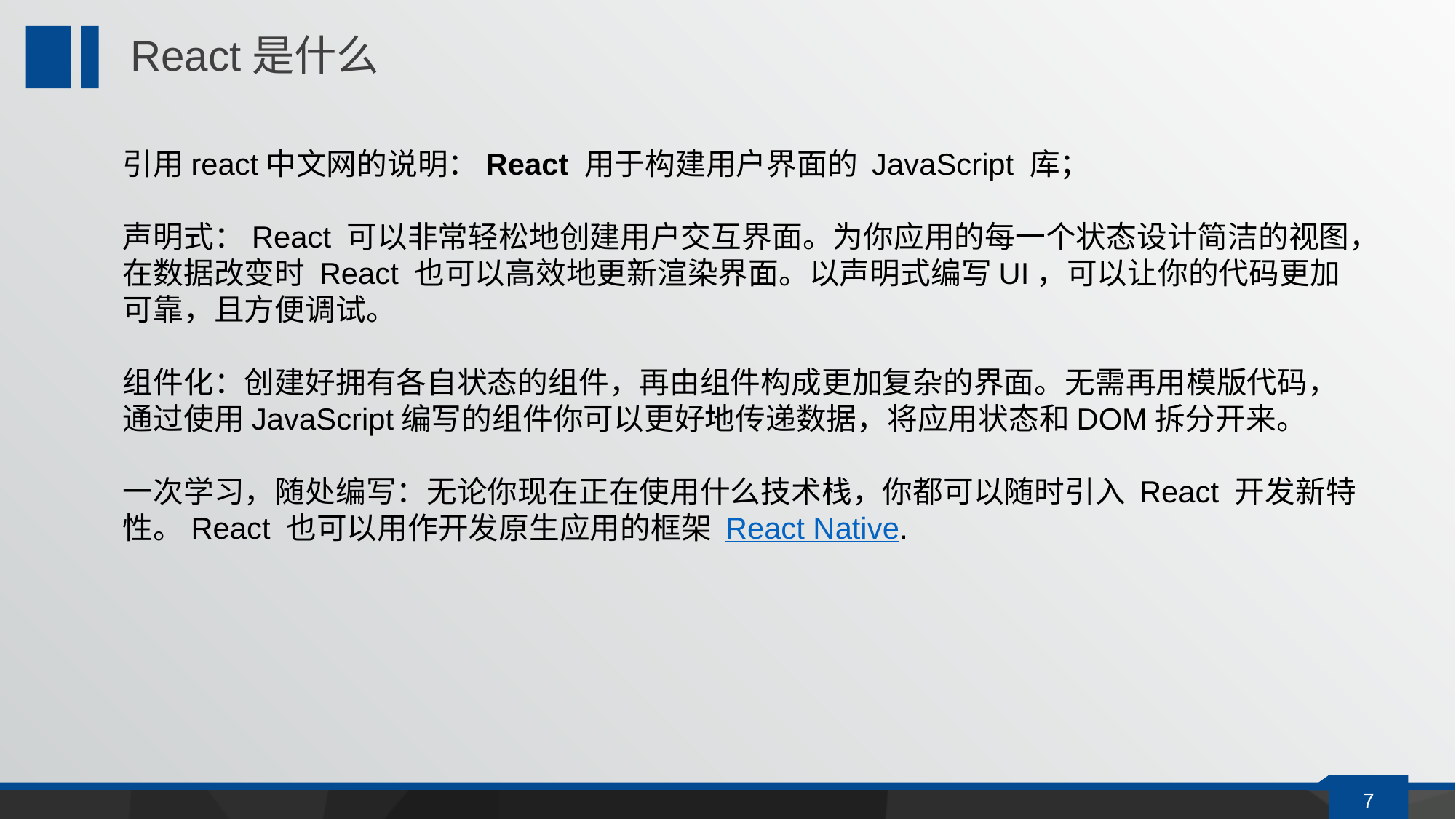

延迟符
# React是什么
引用react中文网的说明：React 用于构建用户界面的 JavaScript 库；

声明式：React 可以非常轻松地创建用户交互界面。为你应用的每一个状态设计简洁的视图，在数据改变时 React 也可以高效地更新渲染界面。以声明式编写UI，可以让你的代码更加可靠，且方便调试。

组件化：创建好拥有各自状态的组件，再由组件构成更加复杂的界面。无需再用模版代码，通过使用JavaScript编写的组件你可以更好地传递数据，将应用状态和DOM拆分开来。

一次学习，随处编写：无论你现在正在使用什么技术栈，你都可以随时引入 React 开发新特性。React 也可以用作开发原生应用的框架 React Native.